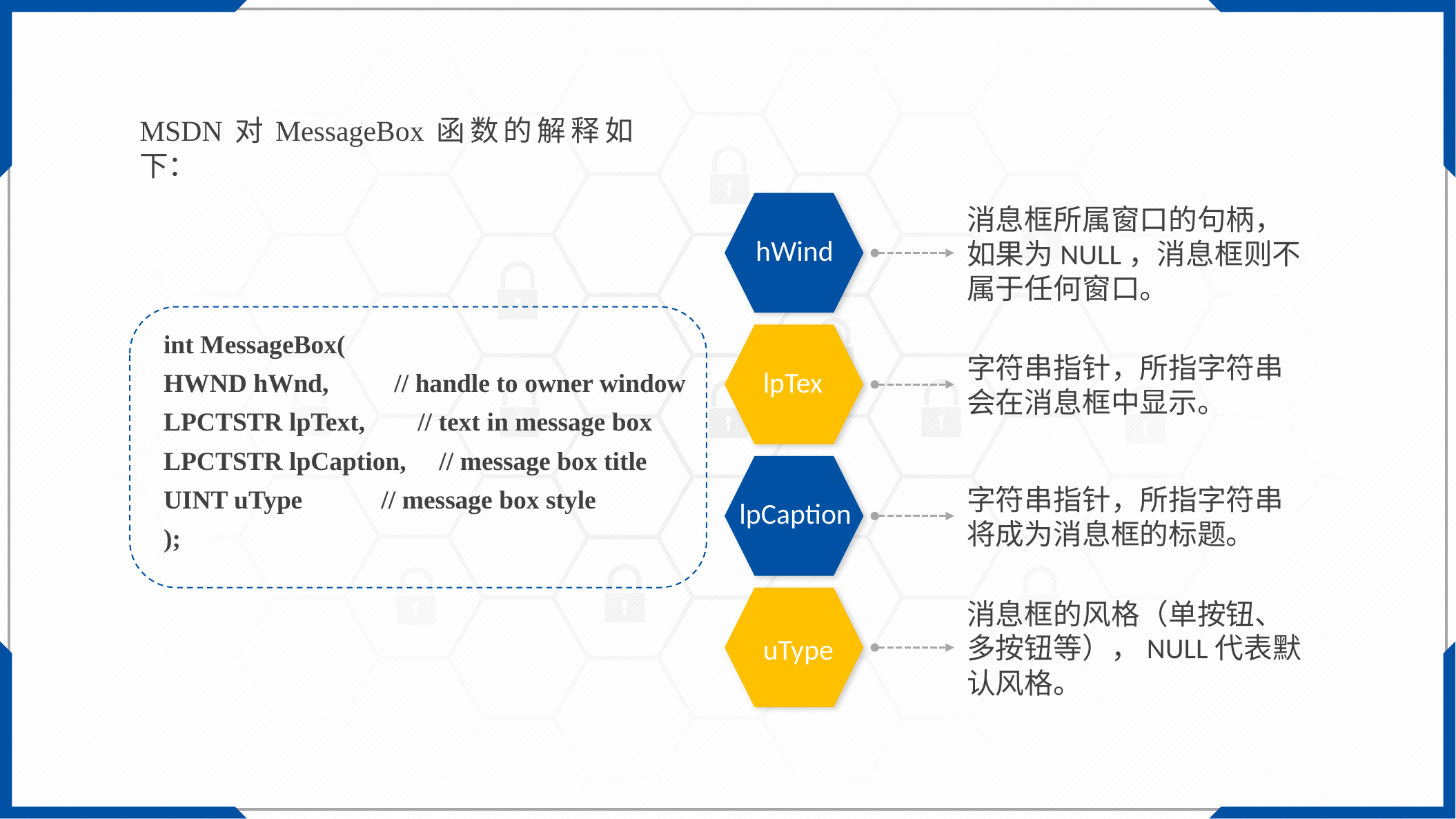

MSDN对MessageBox函数的解释如下：

消息框所属窗口的句柄，如果为NULL，消息框则不属于任何窗口。
hWind

字符串指针，所指字符串会在消息框中显示。
lpTex

字符串指针，所指字符串将成为消息框的标题。
lpCaption

消息框的风格（单按钮、多按钮等），NULL代表默认风格。
uType

int MessageBox(
HWND hWnd,          // handle to owner window
LPCTSTR lpText,        // text in message box
LPCTSTR lpCaption,     // message box title
UINT uType            // message box style
);